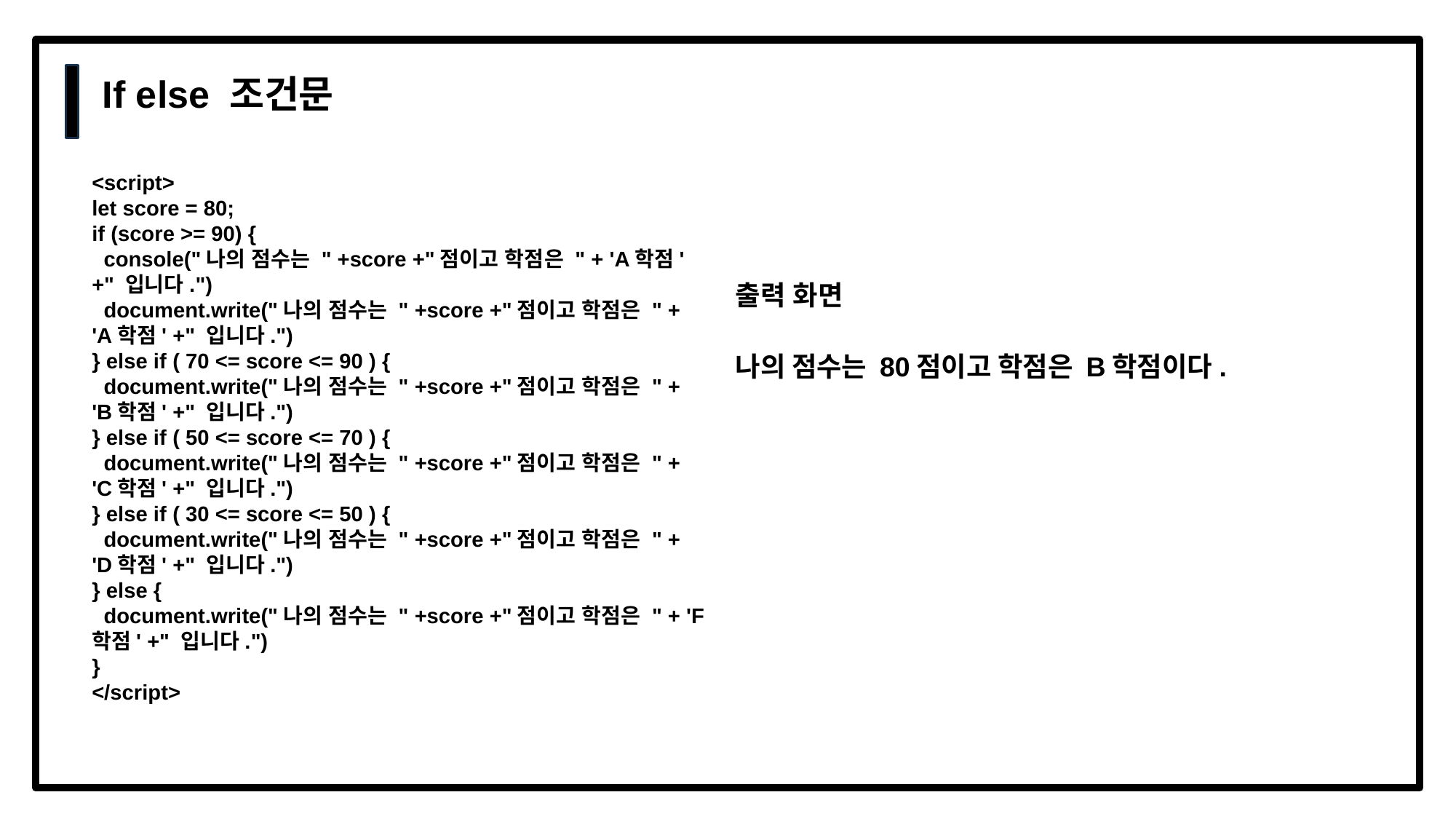

If else 조건문
<script>
let score = 80;
if (score >= 90) {
  console("나의 점수는 " +score +"점이고 학점은 " + 'A학점' +" 입니다.")
  document.write("나의 점수는 " +score +"점이고 학점은 " + 'A학점' +" 입니다.")
} else if ( 70 <= score <= 90 ) {
  document.write("나의 점수는 " +score +"점이고 학점은 " + 'B학점' +" 입니다.")
} else if ( 50 <= score <= 70 ) {
  document.write("나의 점수는 " +score +"점이고 학점은 " + 'C학점' +" 입니다.")
} else if ( 30 <= score <= 50 ) {
  document.write("나의 점수는 " +score +"점이고 학점은 " + 'D학점' +" 입니다.")
} else {
  document.write("나의 점수는 " +score +"점이고 학점은 " + 'F학점' +" 입니다.")
}
</script>
출력 화면
나의 점수는 80점이고 학점은 B학점이다.